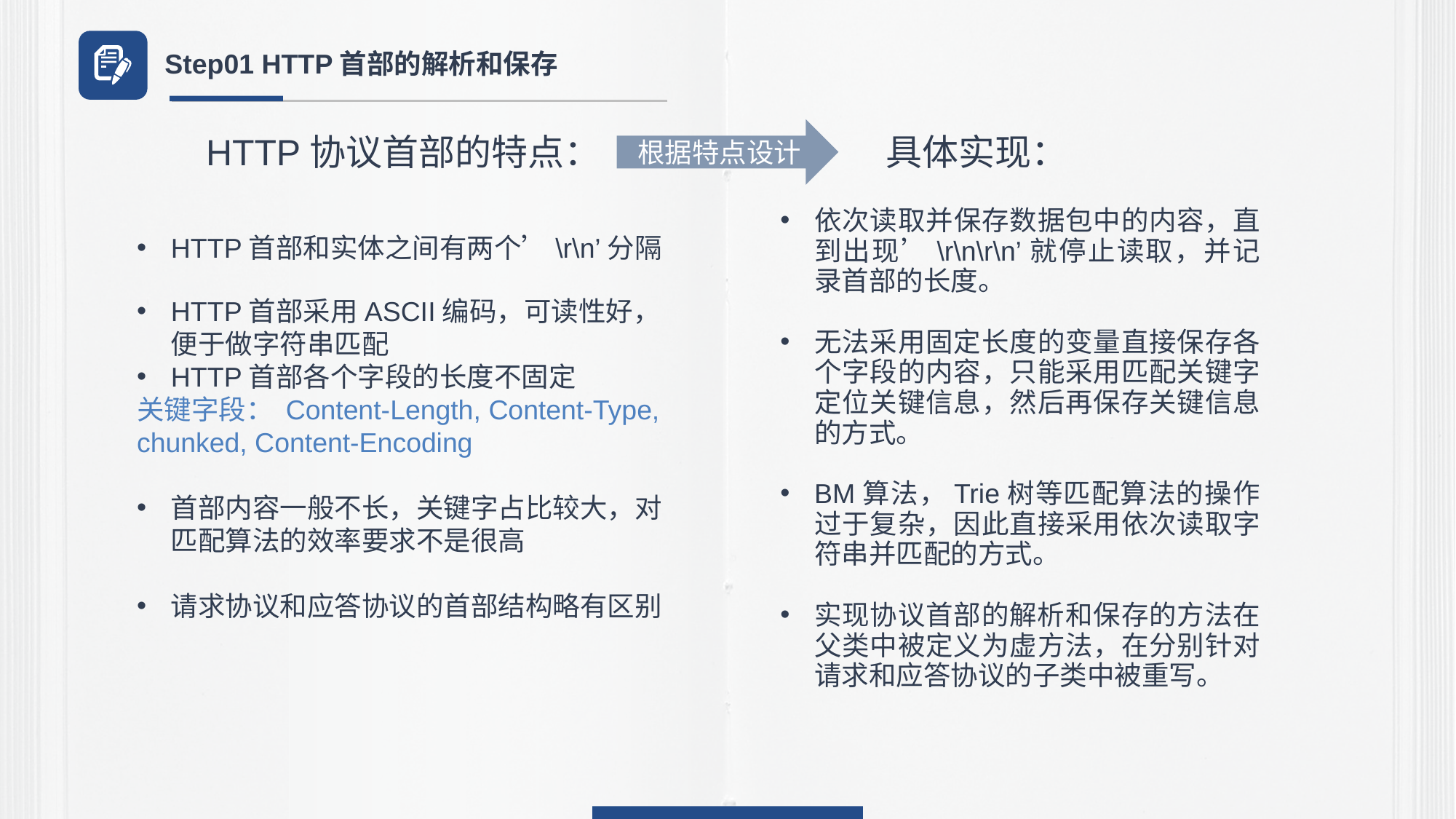

Step01 HTTP首部的解析和保存

根据特点设计
HTTP协议首部的特点：

HTTP首部和实体之间有两个’\r\n’分隔

HTTP首部采用ASCII编码，可读性好，便于做字符串匹配
HTTP首部各个字段的长度不固定
关键字段： Content-Length, Content-Type, chunked, Content-Encoding

首部内容一般不长，关键字占比较大，对匹配算法的效率要求不是很高

请求协议和应答协议的首部结构略有区别

具体实现：
依次读取并保存数据包中的内容，直到出现’\r\n\r\n’就停止读取，并记录首部的长度。

无法采用固定长度的变量直接保存各个字段的内容，只能采用匹配关键字定位关键信息，然后再保存关键信息的方式。

BM算法，Trie树等匹配算法的操作过于复杂，因此直接采用依次读取字符串并匹配的方式。

实现协议首部的解析和保存的方法在父类中被定义为虚方法，在分别针对请求和应答协议的子类中被重写。